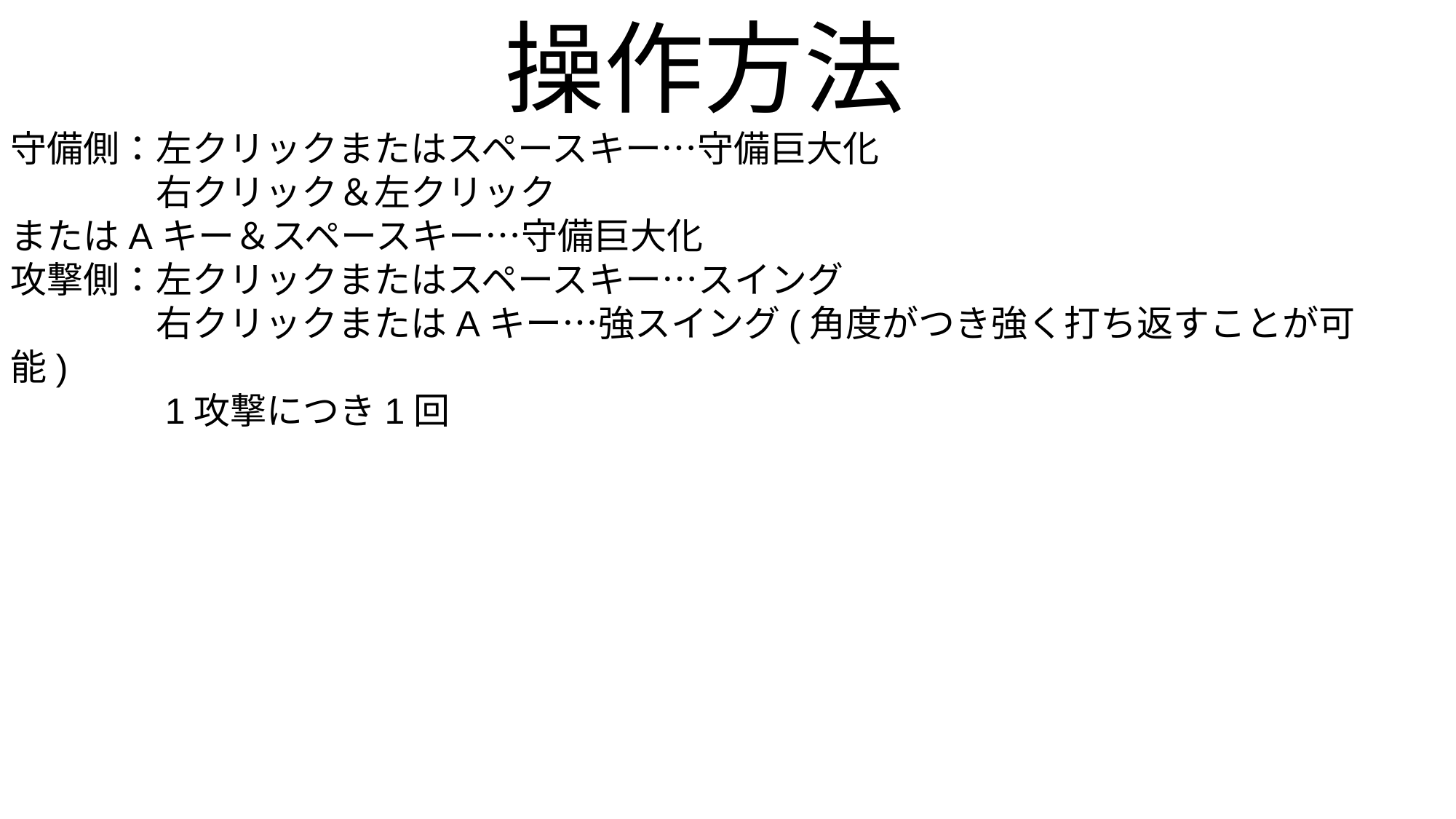

操作方法
守備側：左クリックまたはスペースキー…守備巨大化
	　右クリック＆左クリック
またはAキー＆スペースキー…守備巨大化
攻撃側：左クリックまたはスペースキー…スイング
	　右クリックまたはAキー…強スイング(角度がつき強く打ち返すことが可能)
	　1攻撃につき1回